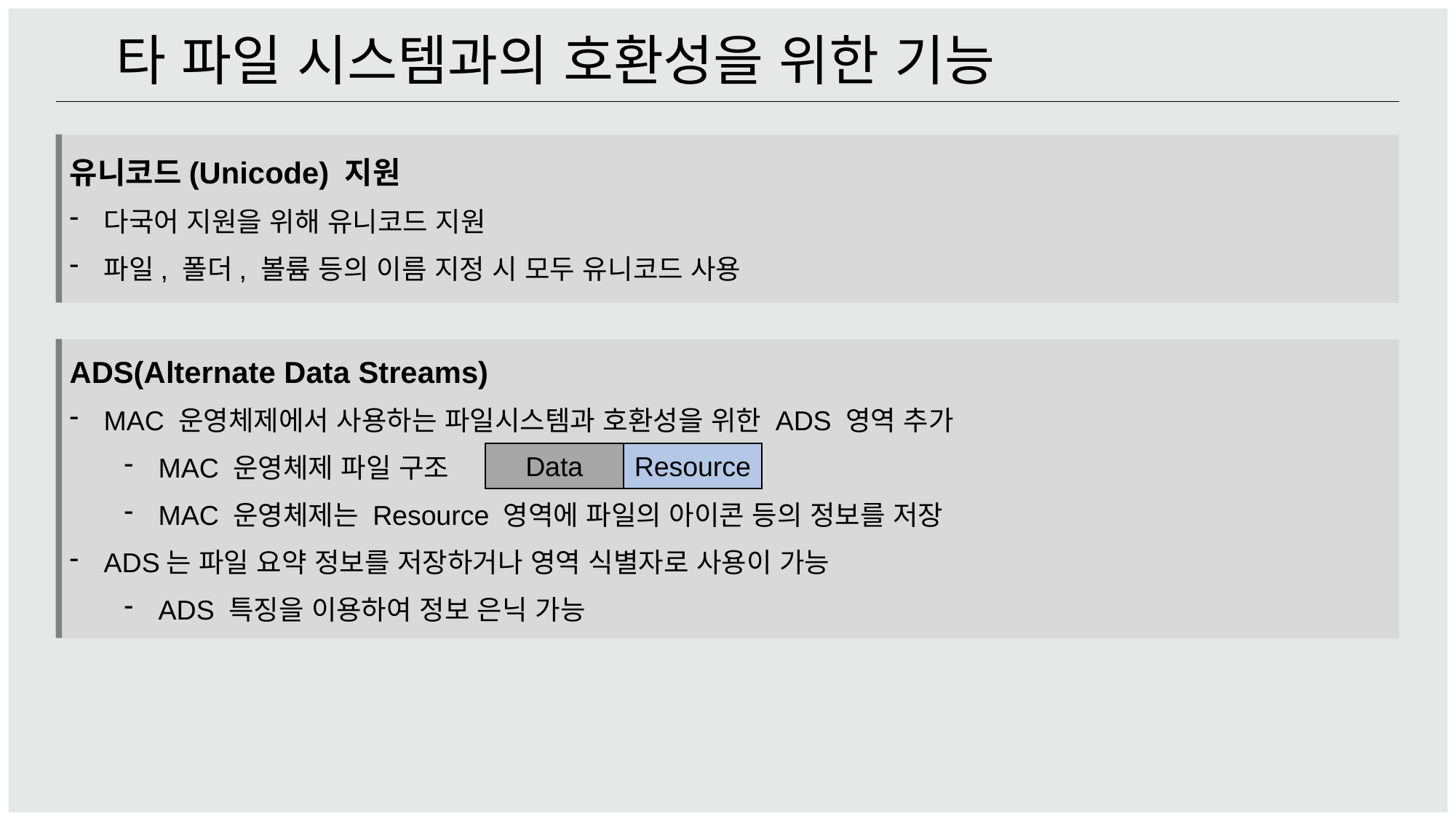

타 파일 시스템과의 호환성을 위한 기능

유니코드(Unicode) 지원

다국어 지원을 위해 유니코드 지원

파일, 폴더, 볼륨 등의 이름 지정 시 모두 유니코드 사용

ADS(Alternate Data Streams)

MAC 운영체제에서 사용하는 파일시스템과 호환성을 위한 ADS 영역 추가

MAC 운영체제 파일 구조

MAC 운영체제는 Resource 영역에 파일의 아이콘 등의 정보를 저장

ADS는 파일 요약 정보를 저장하거나 영역 식별자로 사용이 가능

ADS 특징을 이용하여 정보 은닉 가능
Data
Resource